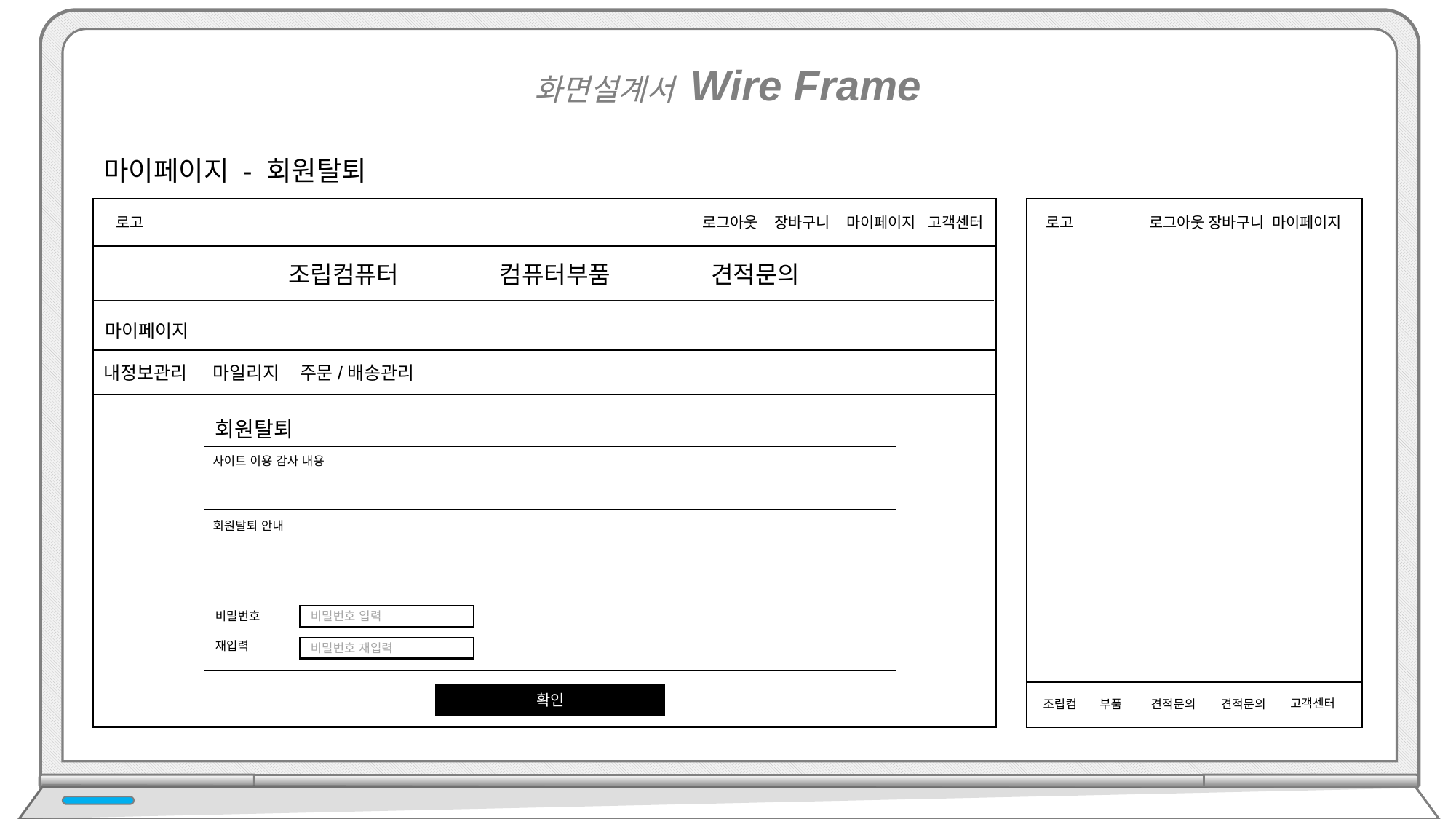

화면설계서 Wire Frame
마이페이지 - 회원탈퇴

로그아웃    장바구니    마이페이지   고객센터
로고
로그아웃 장바구니  마이페이지
로고
조립컴퓨터               컴퓨터부품               견적문의
마이페이지
내정보관리	마일리지    주문/배송관리
회원탈퇴
사이트 이용 감사 내용
회원탈퇴 안내
비밀번호
비밀번호 입력
재입력
비밀번호 재입력

확인
고객센터
견적문의
견적문의
조립컴
부품